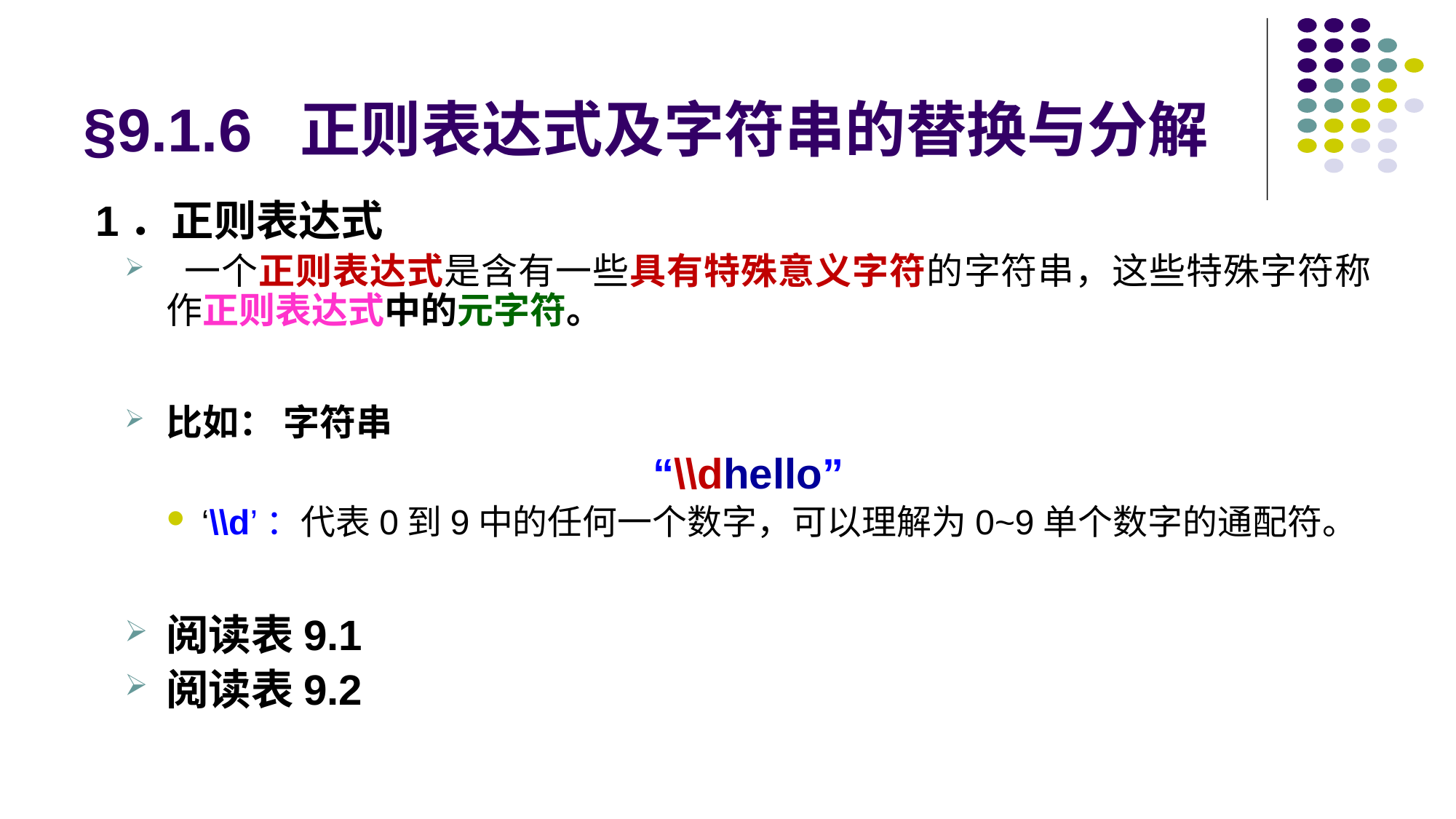

# §9.1.6  正则表达式及字符串的替换与分解
 1．正则表达式
 一个正则表达式是含有一些具有特殊意义字符的字符串，这些特殊字符称作正则表达式中的元字符。

比如： 字符串
“\\dhello”
‘\\d’：代表0到9中的任何一个数字，可以理解为0~9单个数字的通配符。

阅读表9.1
阅读表9.2

44